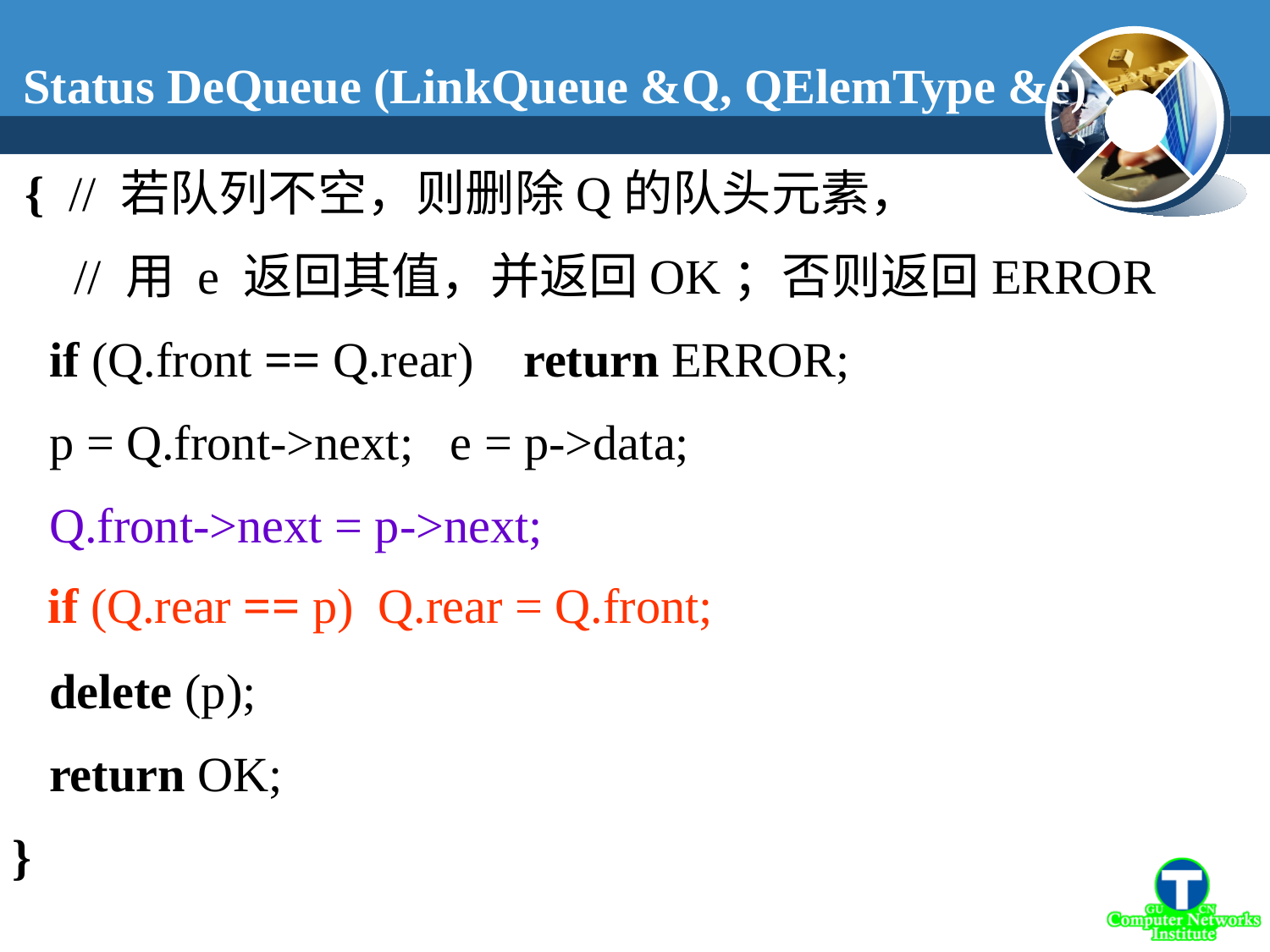

Status DeQueue (LinkQueue &Q, QElemType &e)
 {  // 若队列不空，则删除Q的队头元素，
     // 用 e 返回其值，并返回OK；否则返回ERROR
   if (Q.front == Q.rear)    return ERROR;
   p = Q.front->next;   e = p->data;
   Q.front->next = p->next;

   delete (p);
   return OK;
}
if (Q.rear == p)  Q.rear = Q.front;